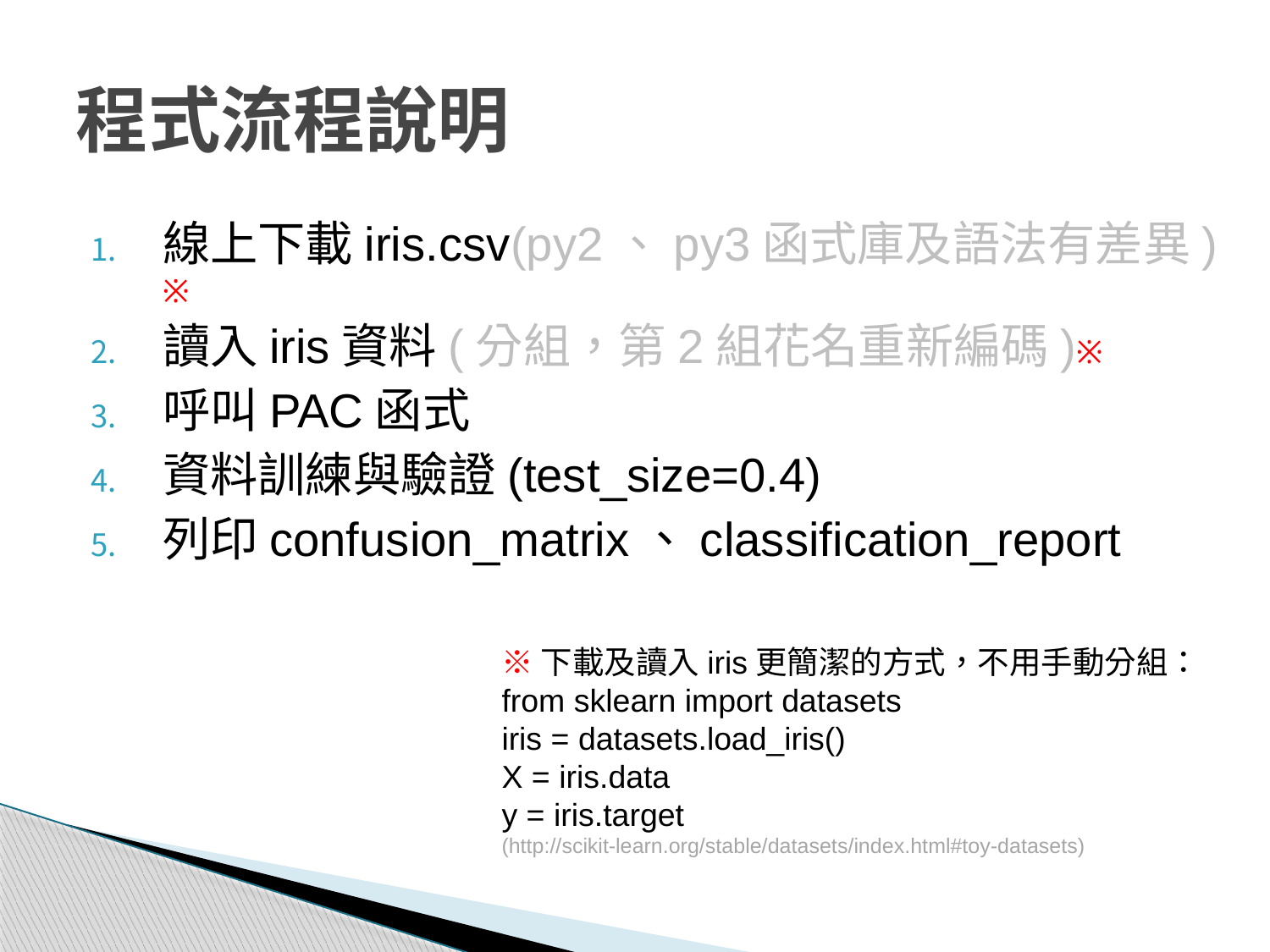

# 程式流程說明
線上下載iris.csv(py2、py3函式庫及語法有差異) ※
讀入iris資料(分組，第2組花名重新編碼)※
呼叫PAC函式
資料訓練與驗證(test_size=0.4)
列印confusion_matrix、classification_report
※下載及讀入iris更簡潔的方式，不用手動分組：
from sklearn import datasets
iris = datasets.load_iris()
X = iris.data
y = iris.target
(http://scikit-learn.org/stable/datasets/index.html#toy-datasets)